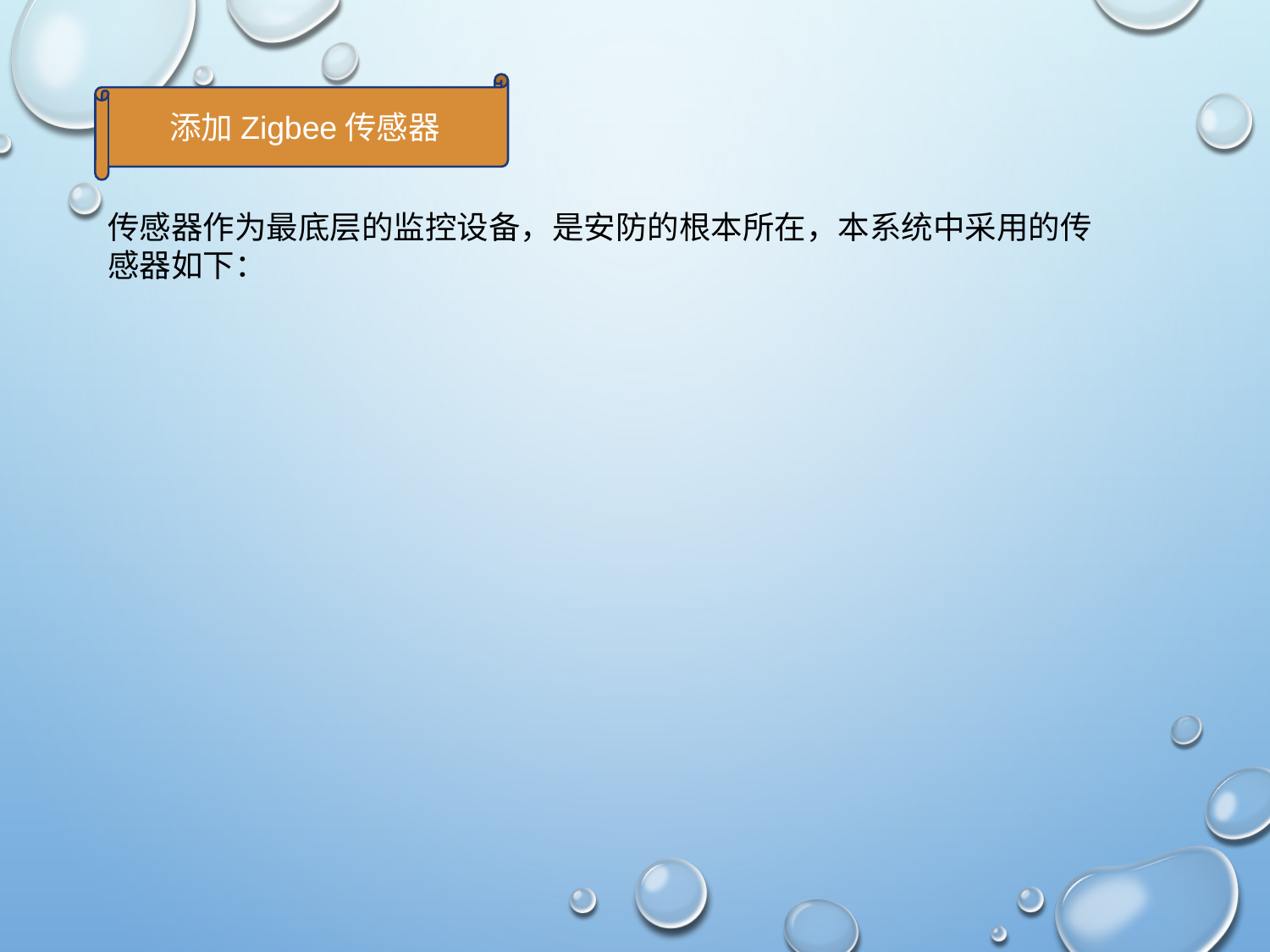

添加Zigbee传感器
传感器作为最底层的监控设备，是安防的根本所在，本系统中采用的传感器如下：